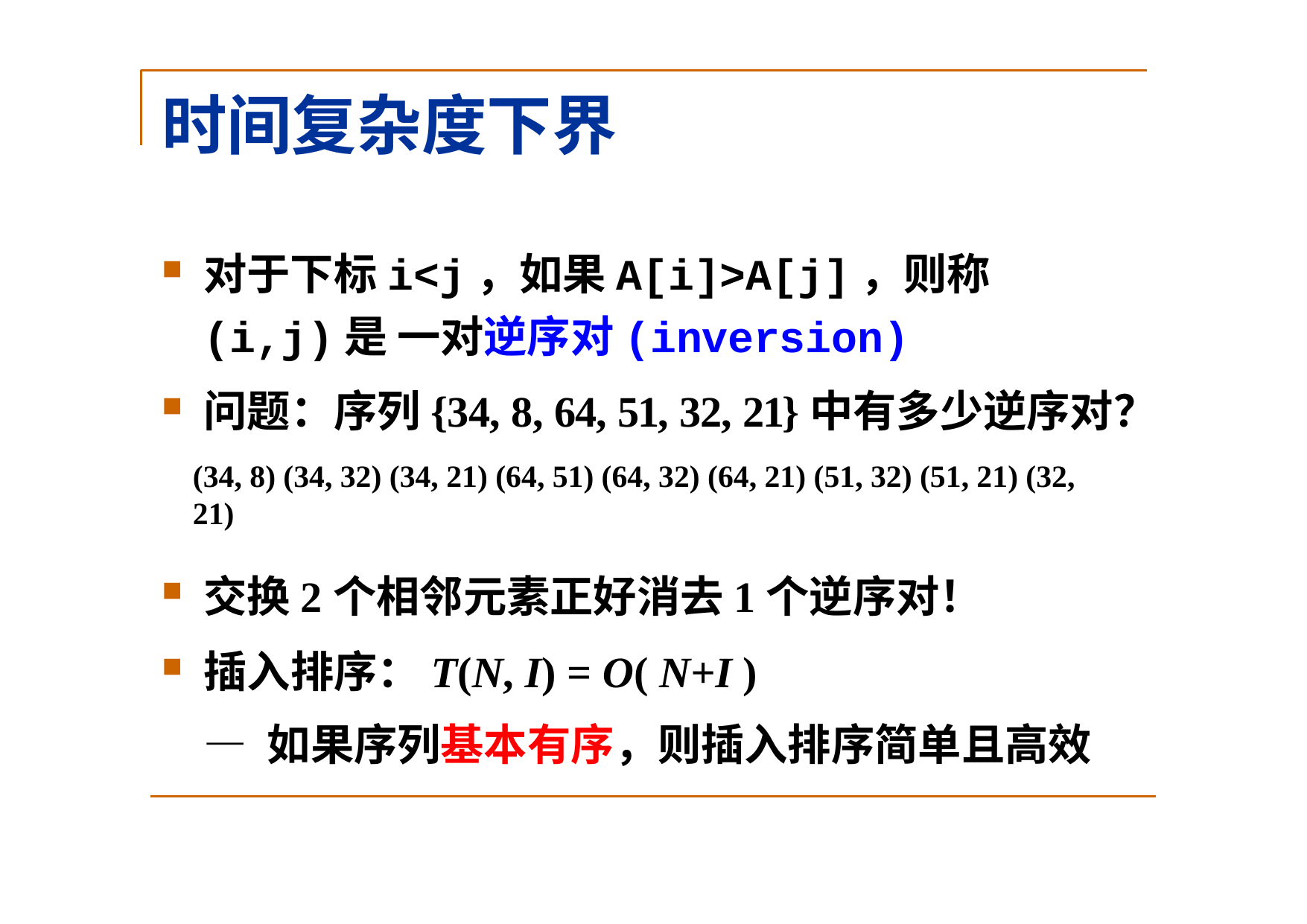

# 时间复杂度下界
对于下标i<j，如果A[i]>A[j]，则称(i,j)是 一对逆序对(inversion)
问题：序列{34, 8, 64, 51, 32, 21}中有多少逆序对？
(34, 8) (34, 32) (34, 21) (64, 51) (64, 32) (64, 21) (51, 32) (51, 21) (32, 21)

交换2个相邻元素正好消去1个逆序对！
插入排序：T(N, I) = O( N+I )
— 如果序列基本有序，则插入排序简单且高效